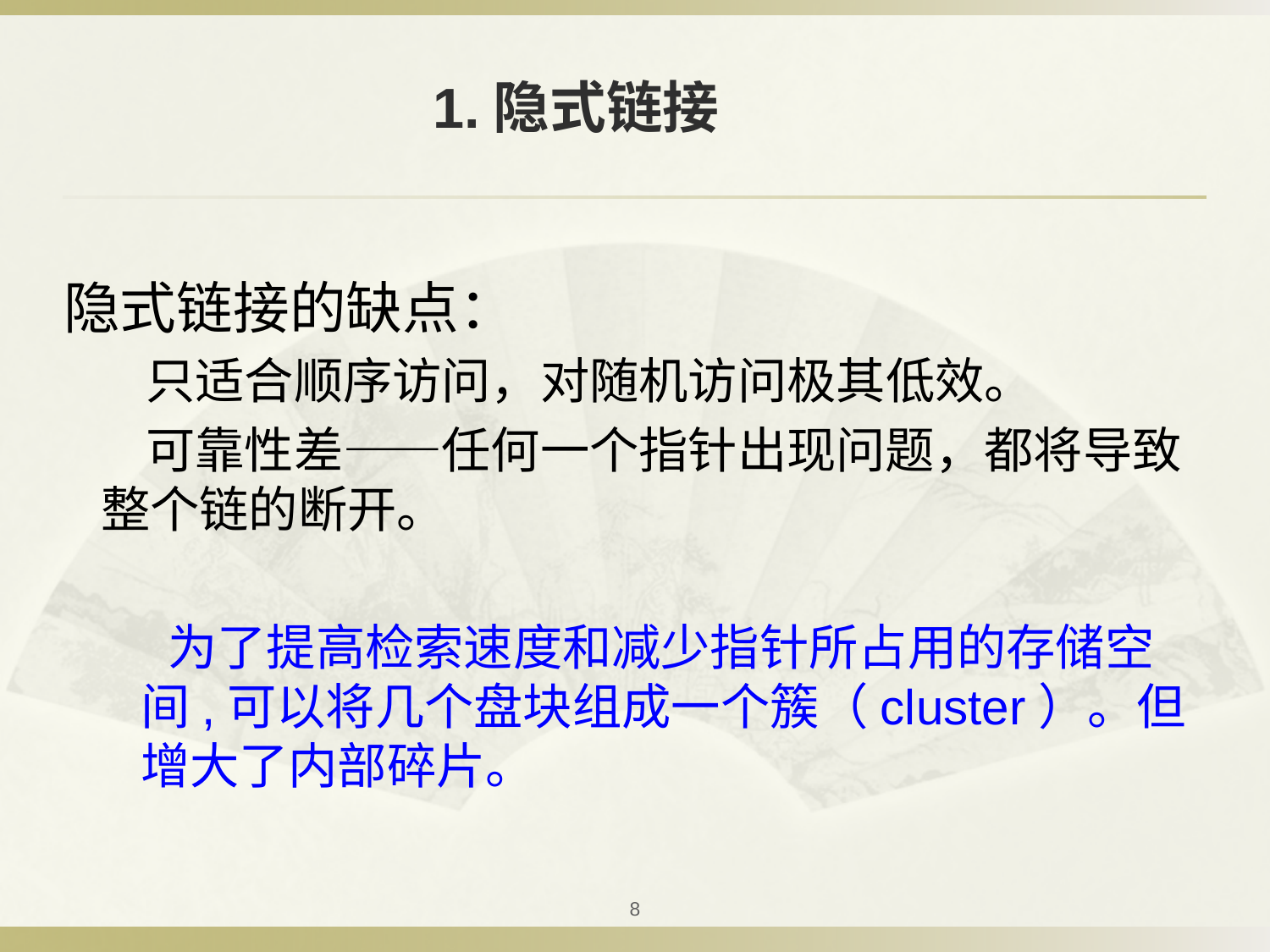

# 1.隐式链接
 隐式链接的缺点：
   只适合顺序访问，对随机访问极其低效。
   可靠性差——任何一个指针出现问题，都将导致整个链的断开。

     为了提高检索速度和减少指针所占用的存储空间,可以将几个盘块组成一个簇（cluster）。但增大了内部碎片。
8